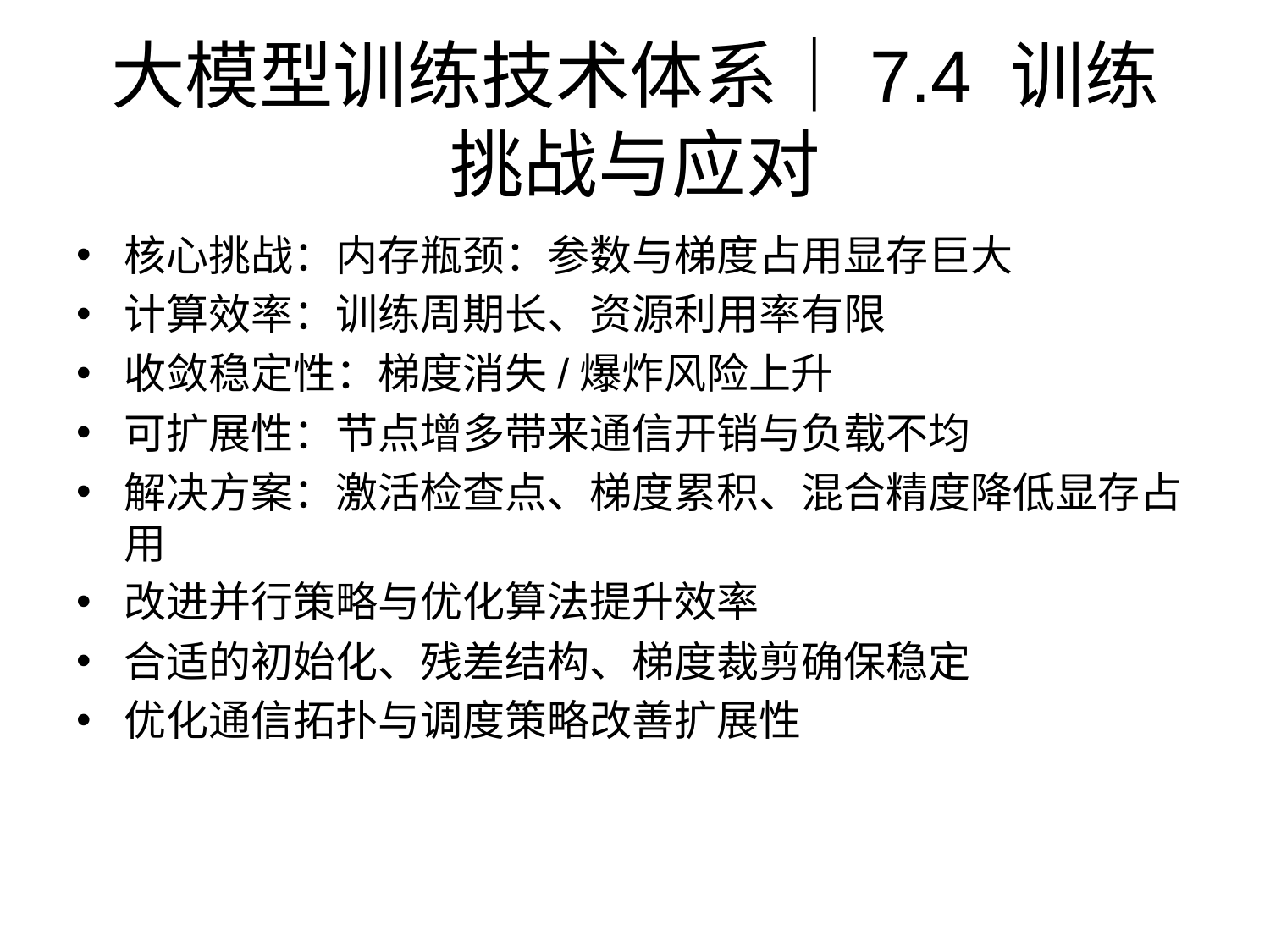

# 大模型训练技术体系｜7.4 训练挑战与应对
核心挑战：内存瓶颈：参数与梯度占用显存巨大
计算效率：训练周期长、资源利用率有限
收敛稳定性：梯度消失/爆炸风险上升
可扩展性：节点增多带来通信开销与负载不均
解决方案：激活检查点、梯度累积、混合精度降低显存占用
改进并行策略与优化算法提升效率
合适的初始化、残差结构、梯度裁剪确保稳定
优化通信拓扑与调度策略改善扩展性